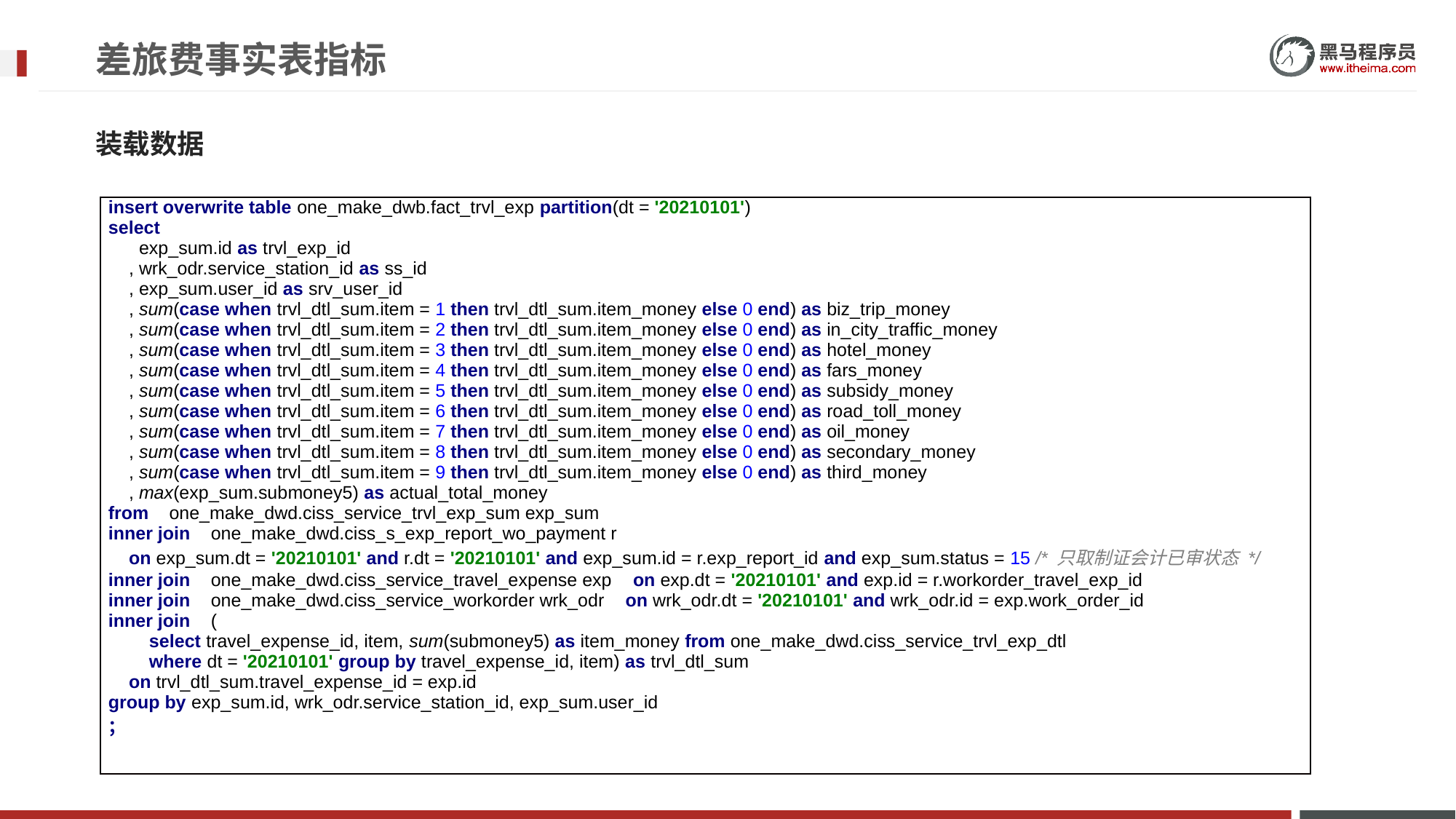

# 差旅费事实表指标
装载数据
| insert overwrite table one\_make\_dwb.fact\_trvl\_exp partition(dt = '20210101') select exp\_sum.id as trvl\_exp\_id , wrk\_odr.service\_station\_id as ss\_id , exp\_sum.user\_id as srv\_user\_id , sum(case when trvl\_dtl\_sum.item = 1 then trvl\_dtl\_sum.item\_money else 0 end) as biz\_trip\_money , sum(case when trvl\_dtl\_sum.item = 2 then trvl\_dtl\_sum.item\_money else 0 end) as in\_city\_traffic\_money , sum(case when trvl\_dtl\_sum.item = 3 then trvl\_dtl\_sum.item\_money else 0 end) as hotel\_money , sum(case when trvl\_dtl\_sum.item = 4 then trvl\_dtl\_sum.item\_money else 0 end) as fars\_money , sum(case when trvl\_dtl\_sum.item = 5 then trvl\_dtl\_sum.item\_money else 0 end) as subsidy\_money , sum(case when trvl\_dtl\_sum.item = 6 then trvl\_dtl\_sum.item\_money else 0 end) as road\_toll\_money , sum(case when trvl\_dtl\_sum.item = 7 then trvl\_dtl\_sum.item\_money else 0 end) as oil\_money , sum(case when trvl\_dtl\_sum.item = 8 then trvl\_dtl\_sum.item\_money else 0 end) as secondary\_money , sum(case when trvl\_dtl\_sum.item = 9 then trvl\_dtl\_sum.item\_money else 0 end) as third\_money , max(exp\_sum.submoney5) as actual\_total\_money from one\_make\_dwd.ciss\_service\_trvl\_exp\_sum exp\_sum inner join one\_make\_dwd.ciss\_s\_exp\_report\_wo\_payment r on exp\_sum.dt = '20210101' and r.dt = '20210101' and exp\_sum.id = r.exp\_report\_id and exp\_sum.status = 15 /\* 只取制证会计已审状态 \*/ inner join one\_make\_dwd.ciss\_service\_travel\_expense exp on exp.dt = '20210101' and exp.id = r.workorder\_travel\_exp\_id inner join one\_make\_dwd.ciss\_service\_workorder wrk\_odr on wrk\_odr.dt = '20210101' and wrk\_odr.id = exp.work\_order\_id inner join ( select travel\_expense\_id, item, sum(submoney5) as item\_money from one\_make\_dwd.ciss\_service\_trvl\_exp\_dtl where dt = '20210101' group by travel\_expense\_id, item) as trvl\_dtl\_sum on trvl\_dtl\_sum.travel\_expense\_id = exp.id group by exp\_sum.id, wrk\_odr.service\_station\_id, exp\_sum.user\_id ； |
| --- |